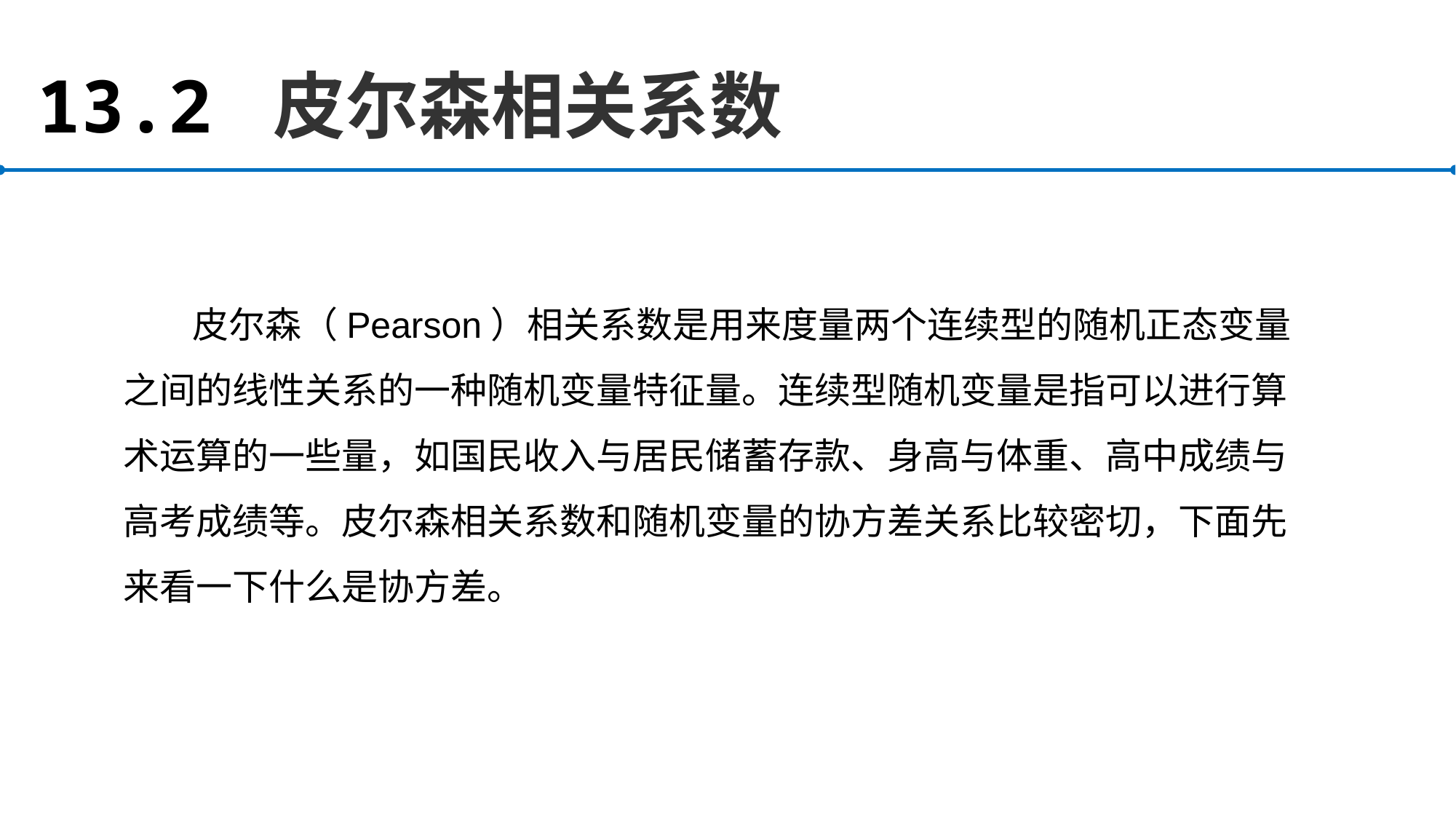

# 13.2 皮尔森相关系数
皮尔森（Pearson）相关系数是用来度量两个连续型的随机正态变量之间的线性关系的一种随机变量特征量。连续型随机变量是指可以进行算术运算的一些量，如国民收入与居民储蓄存款、身高与体重、高中成绩与高考成绩等。皮尔森相关系数和随机变量的协方差关系比较密切，下面先来看一下什么是协方差。